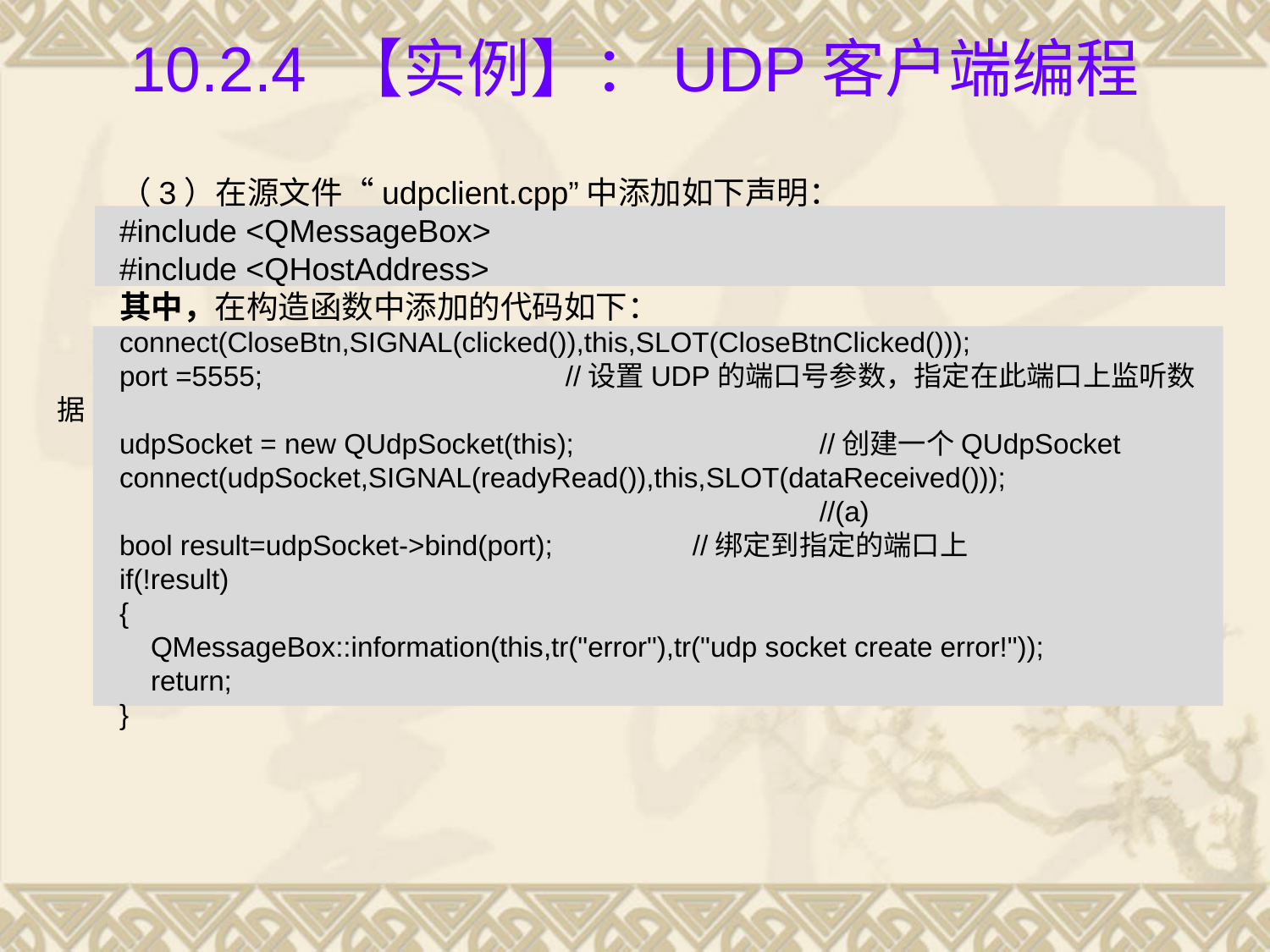

# 10.2.4 【实例】：UDP客户端编程
（3）在源文件“udpclient.cpp”中添加如下声明：
#include <QMessageBox>
#include <QHostAddress>
其中，在构造函数中添加的代码如下：
connect(CloseBtn,SIGNAL(clicked()),this,SLOT(CloseBtnClicked()));
port =5555;			//设置UDP的端口号参数，指定在此端口上监听数据
udpSocket = new QUdpSocket(this);		//创建一个QUdpSocket
connect(udpSocket,SIGNAL(readyRead()),this,SLOT(dataReceived()));
						//(a)
bool result=udpSocket->bind(port);		//绑定到指定的端口上
if(!result)
{
    QMessageBox::information(this,tr("error"),tr("udp socket create error!"));
    return;
}